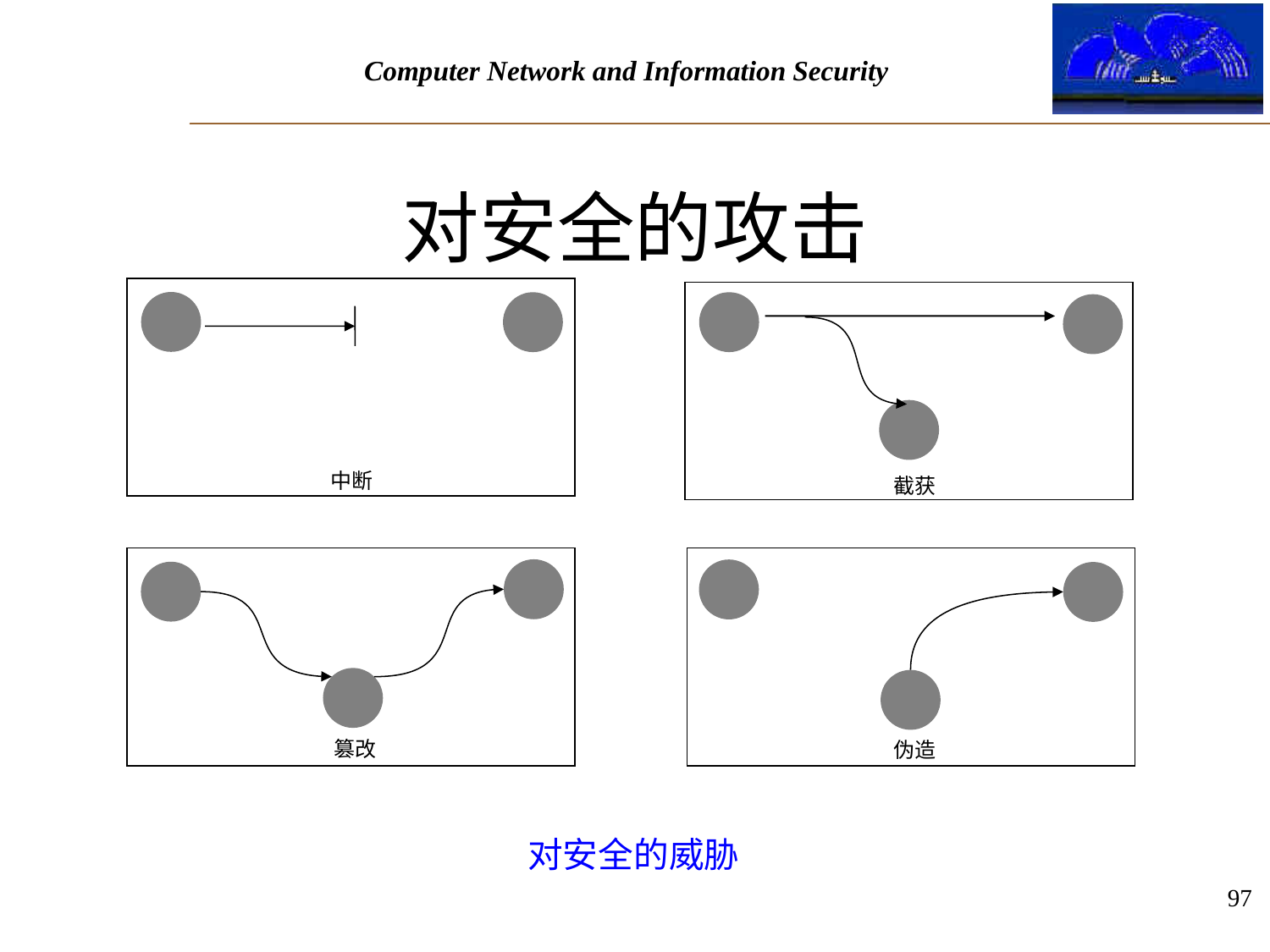

# 对安全的攻击

中断
截获

篡改
伪造
对安全的威胁
97